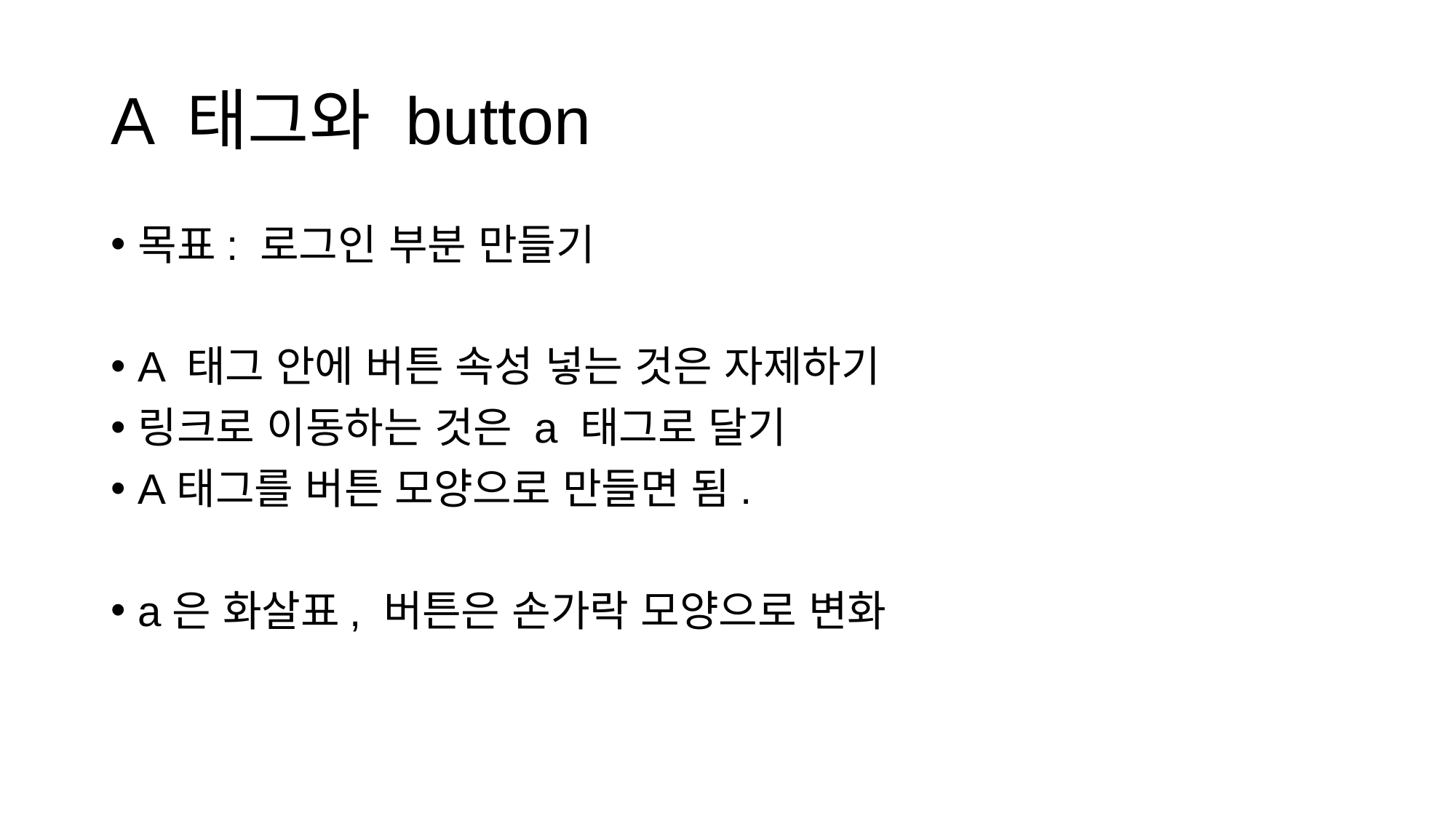

# A 태그와 button
목표: 로그인 부분 만들기

A 태그 안에 버튼 속성 넣는 것은 자제하기
링크로 이동하는 것은 a 태그로 달기
A태그를 버튼 모양으로 만들면 됨.

a은 화살표, 버튼은 손가락 모양으로 변화